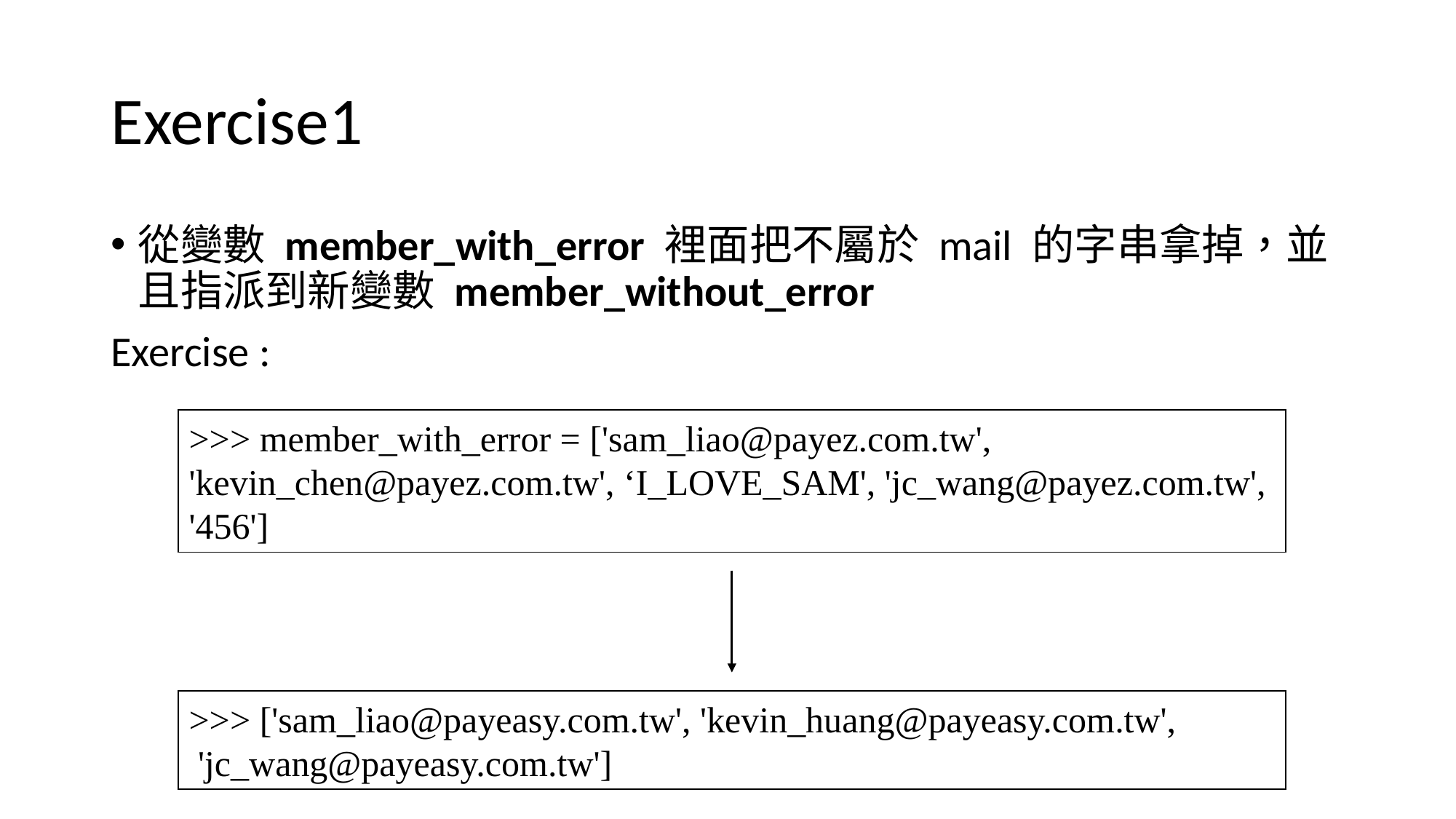

# Exercise1
從變數 member_with_error 裡面把不屬於 mail 的字串拿掉，並且指派到新變數 member_without_error
Exercise :

>>> member_with_error = ['sam_liao@payez.com.tw', 'kevin_chen@payez.com.tw', ‘I_LOVE_SAM', 'jc_wang@payez.com.tw', '456']
>>> ['sam_liao@payeasy.com.tw', 'kevin_huang@payeasy.com.tw',
 'jc_wang@payeasy.com.tw']